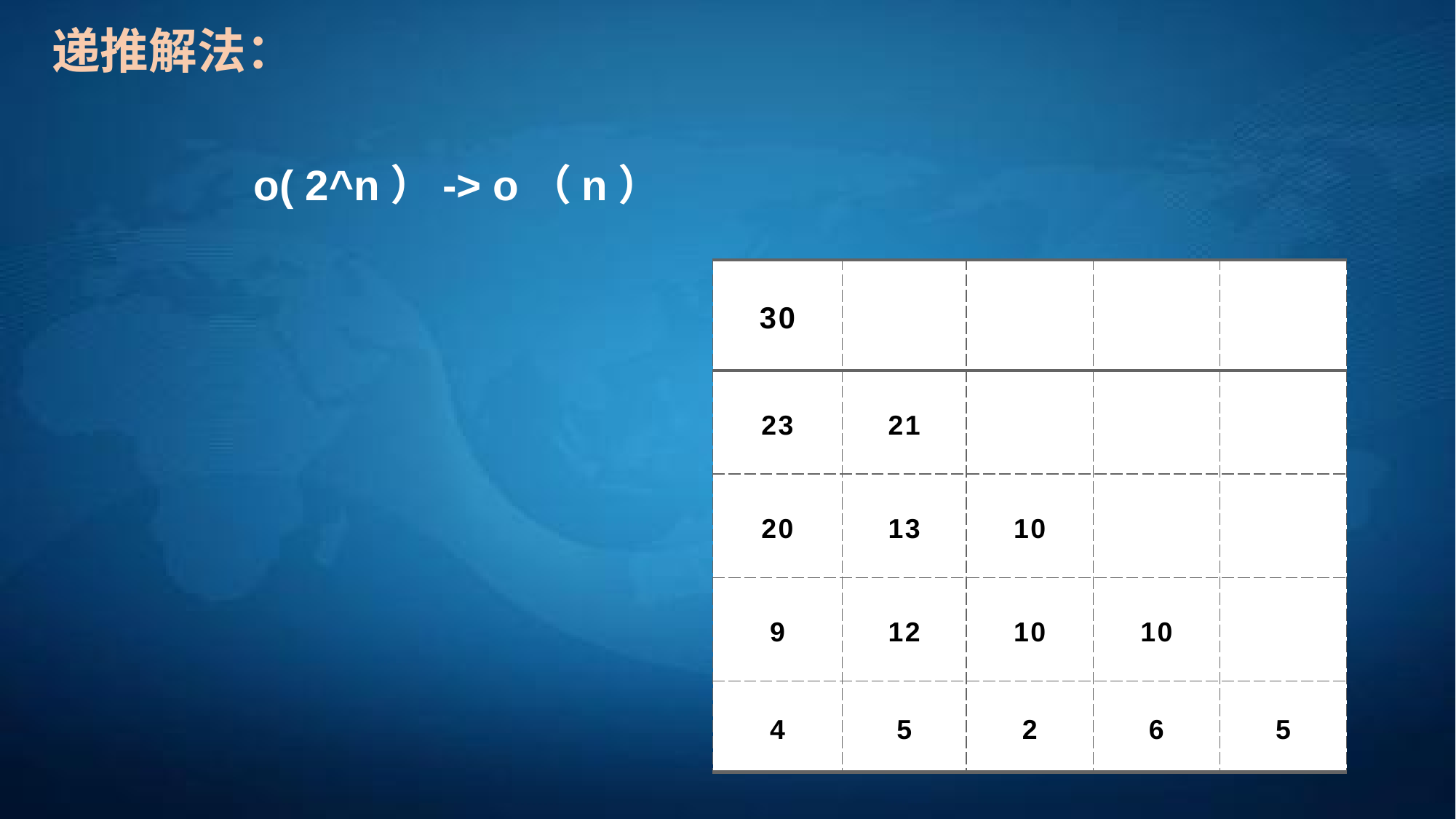

递推解法：
o( 2^n）-> o（n）
| 30 |  |  |  |  |
| --- | --- | --- | --- | --- |
| 23 | 21 |  |  |  |
| 20 | 13 | 10 |  |  |
| 9 | 12 | 10 | 10 |  |
| 4 | 5 | 2 | 6 | 5 |